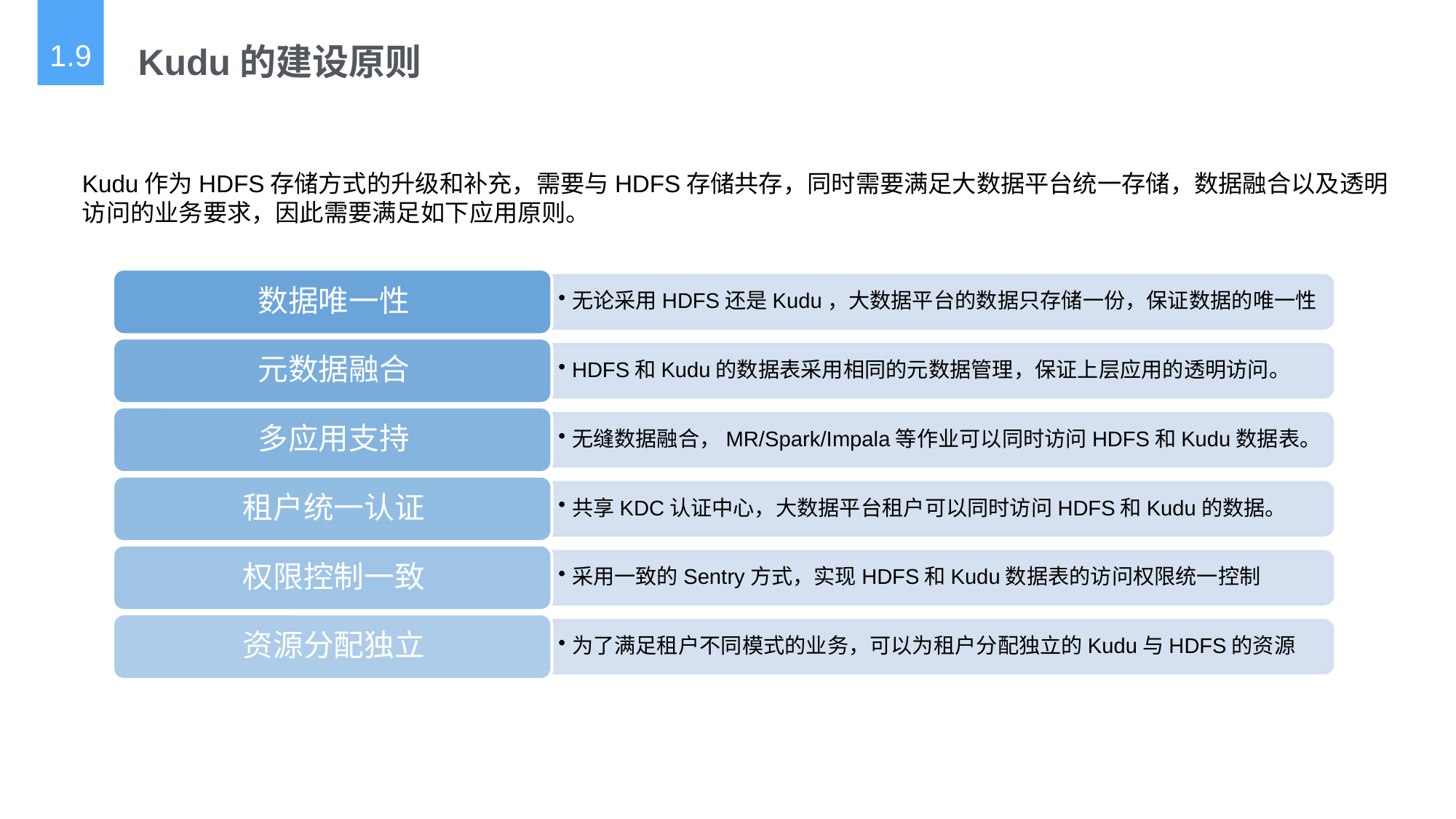

Kudu的建设原则
1.9

Kudu作为HDFS存储方式的升级和补充，需要与HDFS存储共存，同时需要满足大数据平台统一存储，数据融合以及透明访问的业务要求，因此需要满足如下应用原则。
无论采用HDFS还是Kudu，大数据平台的数据只存储一份，保证数据的唯一性
数据唯一性
HDFS和Kudu的数据表采用相同的元数据管理，保证上层应用的透明访问。
元数据融合
无缝数据融合，MR/Spark/Impala等作业可以同时访问HDFS和Kudu数据表。
多应用支持
共享KDC认证中心，大数据平台租户可以同时访问HDFS和Kudu的数据。
租户统一认证
采用一致的Sentry方式，实现HDFS和Kudu数据表的访问权限统一控制
权限控制一致
为了满足租户不同模式的业务，可以为租户分配独立的Kudu与HDFS的资源
资源分配独立